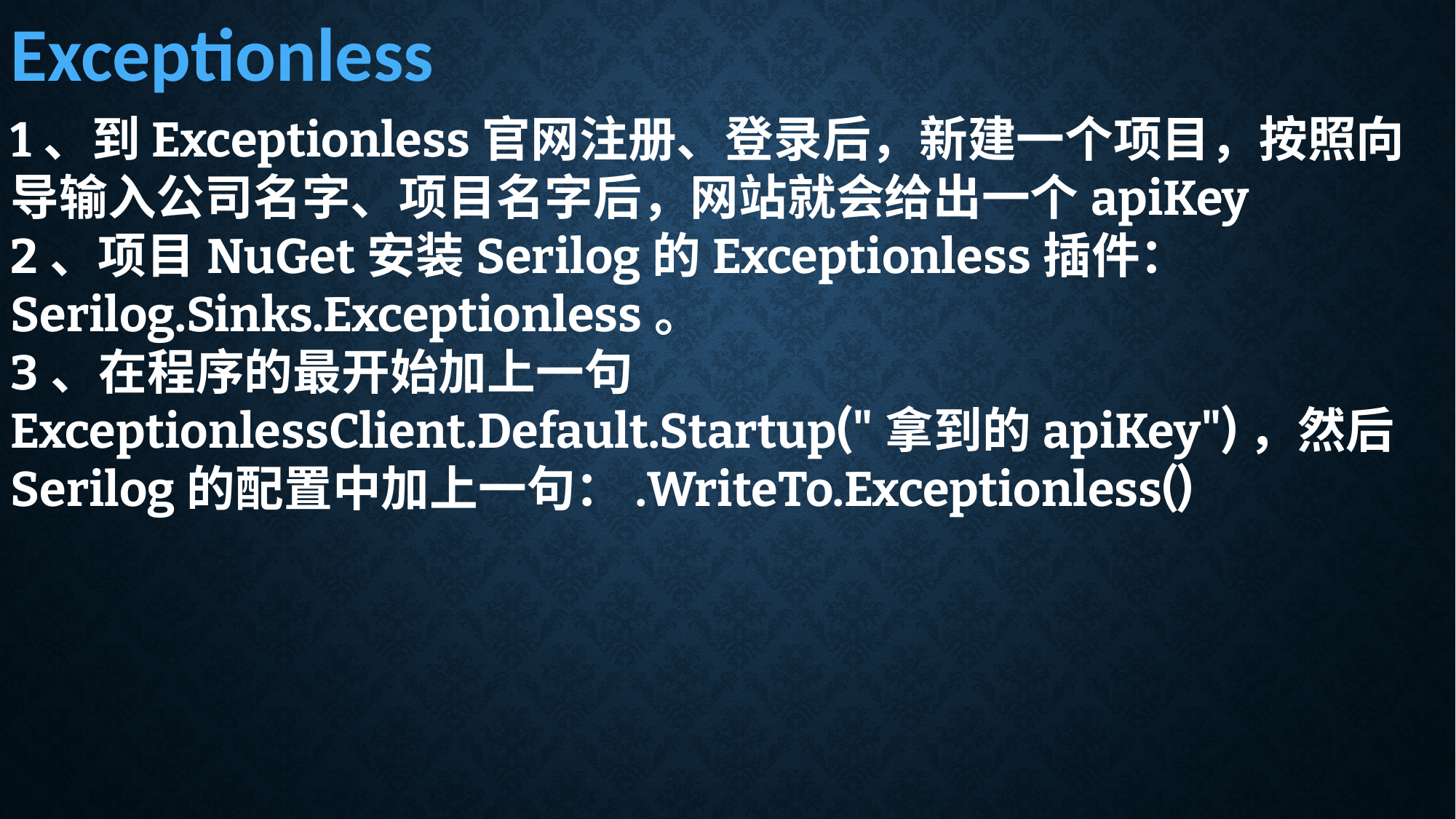

Exceptionless
1、到Exceptionless官网注册、登录后，新建一个项目，按照向导输入公司名字、项目名字后，网站就会给出一个apiKey
2、项目NuGet安装Serilog的Exceptionless插件：Serilog.Sinks.Exceptionless。
3、在程序的最开始加上一句ExceptionlessClient.Default.Startup("拿到的apiKey")，然后Serilog的配置中加上一句：.WriteTo.Exceptionless()